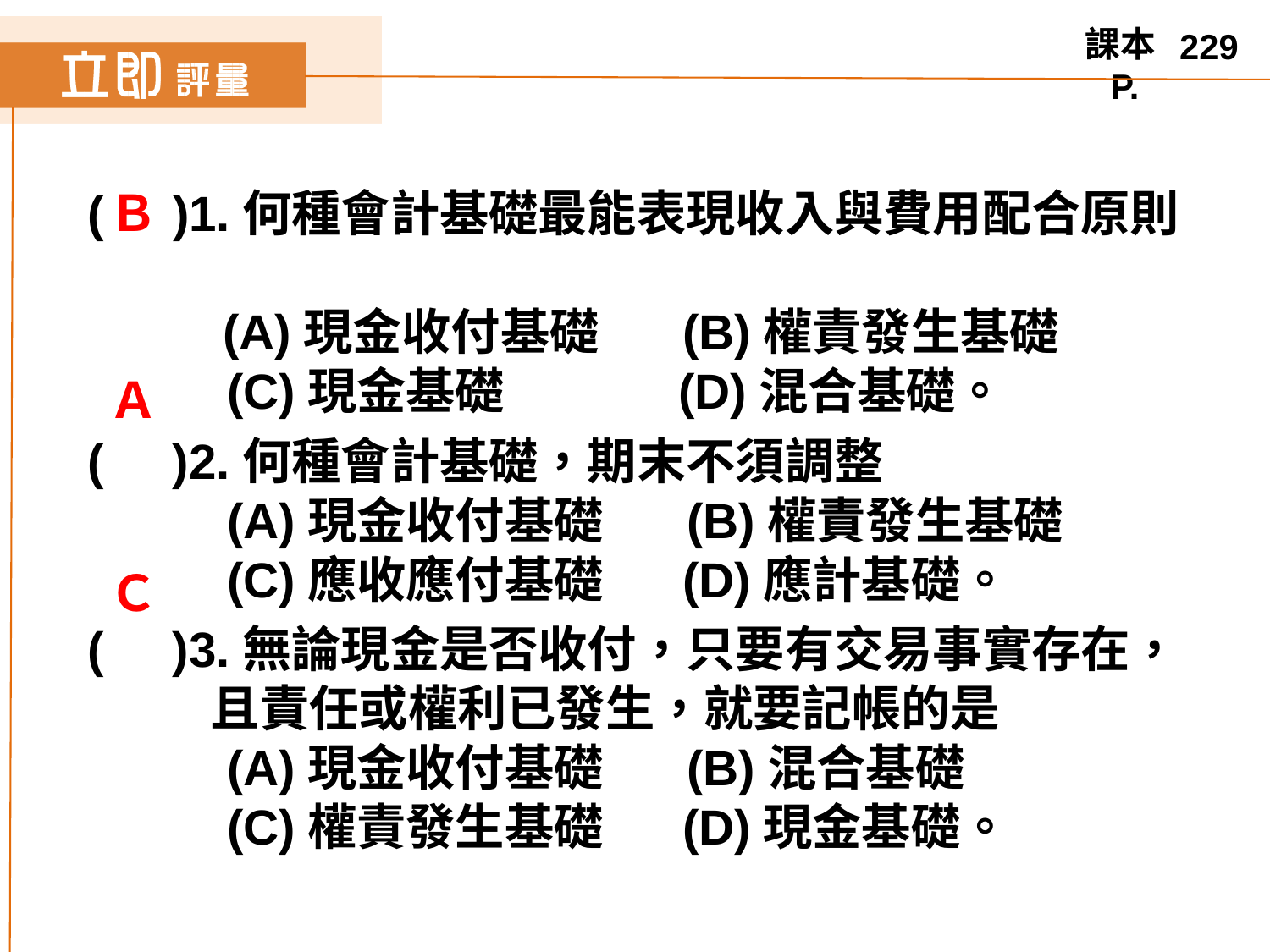

229
(     )1.何種會計基礎最能表現收入與費用配合原則　
           (A)現金收付基礎　  (B)權責發生基礎
       　(C)現金基礎　          (D)混合基礎。
(     )2.何種會計基礎，期末不須調整
       　(A)現金收付基礎　  (B)權責發生基礎
       　(C)應收應付基礎      (D)應計基礎。
(     )3.無論現金是否收付，只要有交易事實存在，
           且責任或權利已發生，就要記帳的是
       　(A)現金收付基礎　  (B)混合基礎
       　(C)權責發生基礎      (D)現金基礎。
Ｂ
Ａ
Ｃ